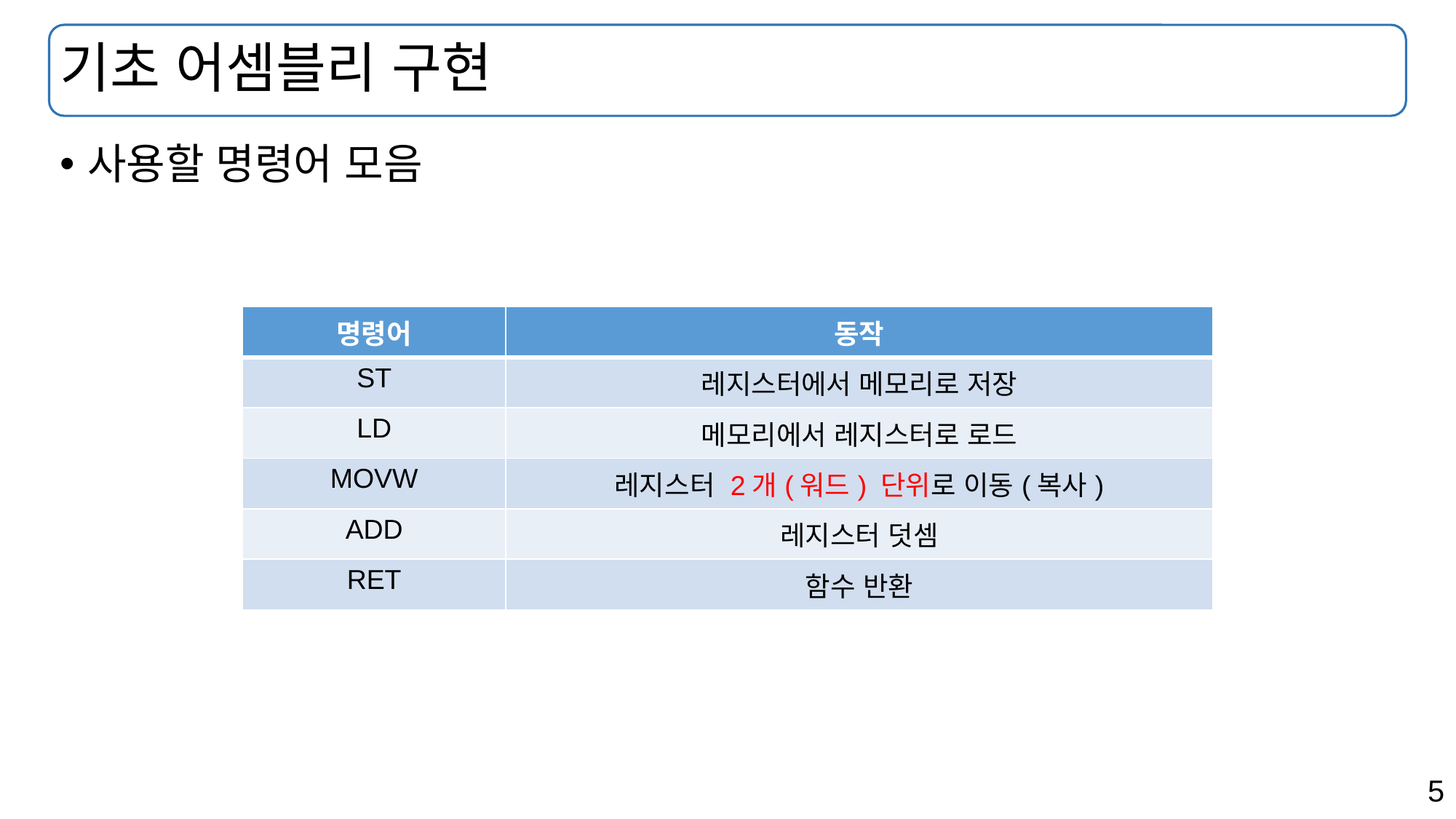

# 기초 어셈블리 구현
사용할 명령어 모음
| 명령어 | 동작 |
| --- | --- |
| ST | 레지스터에서 메모리로 저장 |
| LD | 메모리에서 레지스터로 로드 |
| MOVW | 레지스터 2개(워드) 단위로 이동(복사) |
| ADD | 레지스터 덧셈 |
| RET | 함수 반환 |